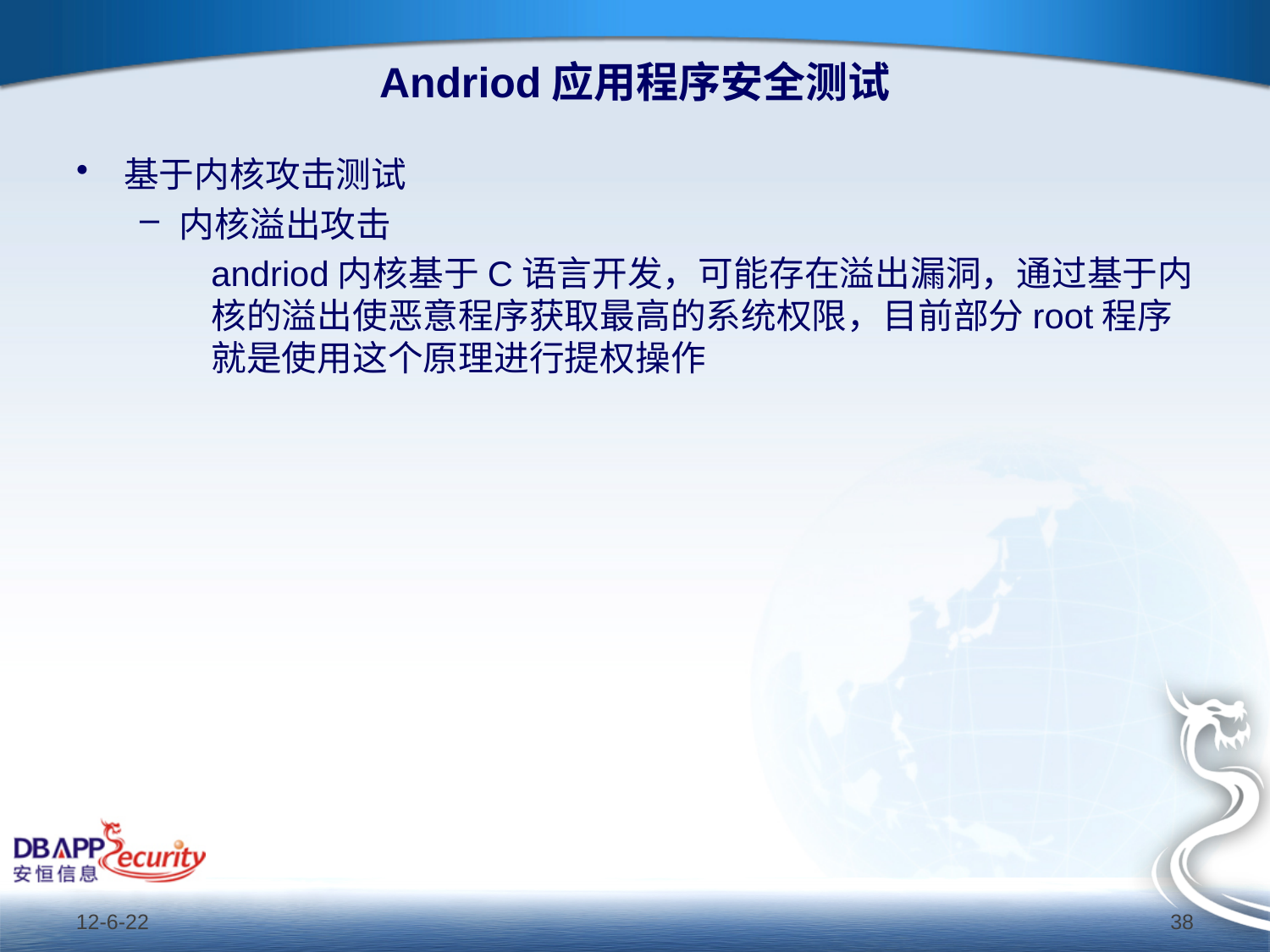

# Andriod应用程序安全测试
基于内核攻击测试
内核溢出攻击
	andriod内核基于C语言开发，可能存在溢出漏洞，通过基于内核的溢出使恶意程序获取最高的系统权限，目前部分root程序就是使用这个原理进行提权操作